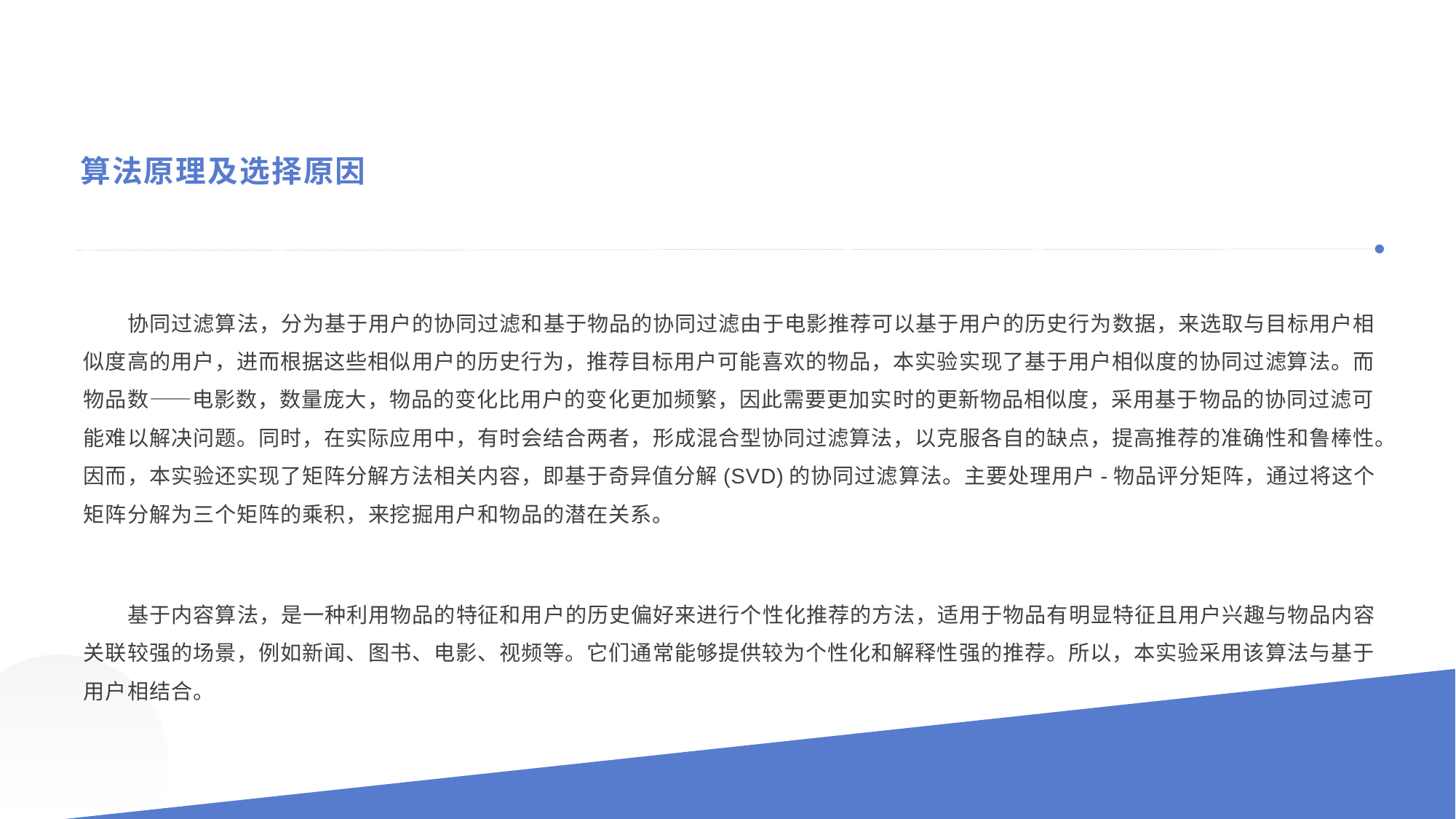

算法原理及选择原因
 协同过滤算法，分为基于用户的协同过滤和基于物品的协同过滤由于电影推荐可以基于用户的历史行为数据，来选取与目标用户相似度高的用户，进而根据这些相似用户的历史行为，推荐目标用户可能喜欢的物品，本实验实现了基于用户相似度的协同过滤算法。而物品数——电影数，数量庞大，物品的变化比用户的变化更加频繁，因此需要更加实时的更新物品相似度，采用基于物品的协同过滤可能难以解决问题。同时，在实际应用中，有时会结合两者，形成混合型协同过滤算法，以克服各自的缺点，提高推荐的准确性和鲁棒性。因而，本实验还实现了矩阵分解方法相关内容，即基于奇异值分解(SVD)的协同过滤算法。主要处理用户-物品评分矩阵，通过将这个矩阵分解为三个矩阵的乘积，来挖掘用户和物品的潜在关系。

 基于内容算法，是一种利用物品的特征和用户的历史偏好来进行个性化推荐的方法，适用于物品有明显特征且用户兴趣与物品内容关联较强的场景，例如新闻、图书、电影、视频等。它们通常能够提供较为个性化和解释性强的推荐。所以，本实验采用该算法与基于用户相结合。